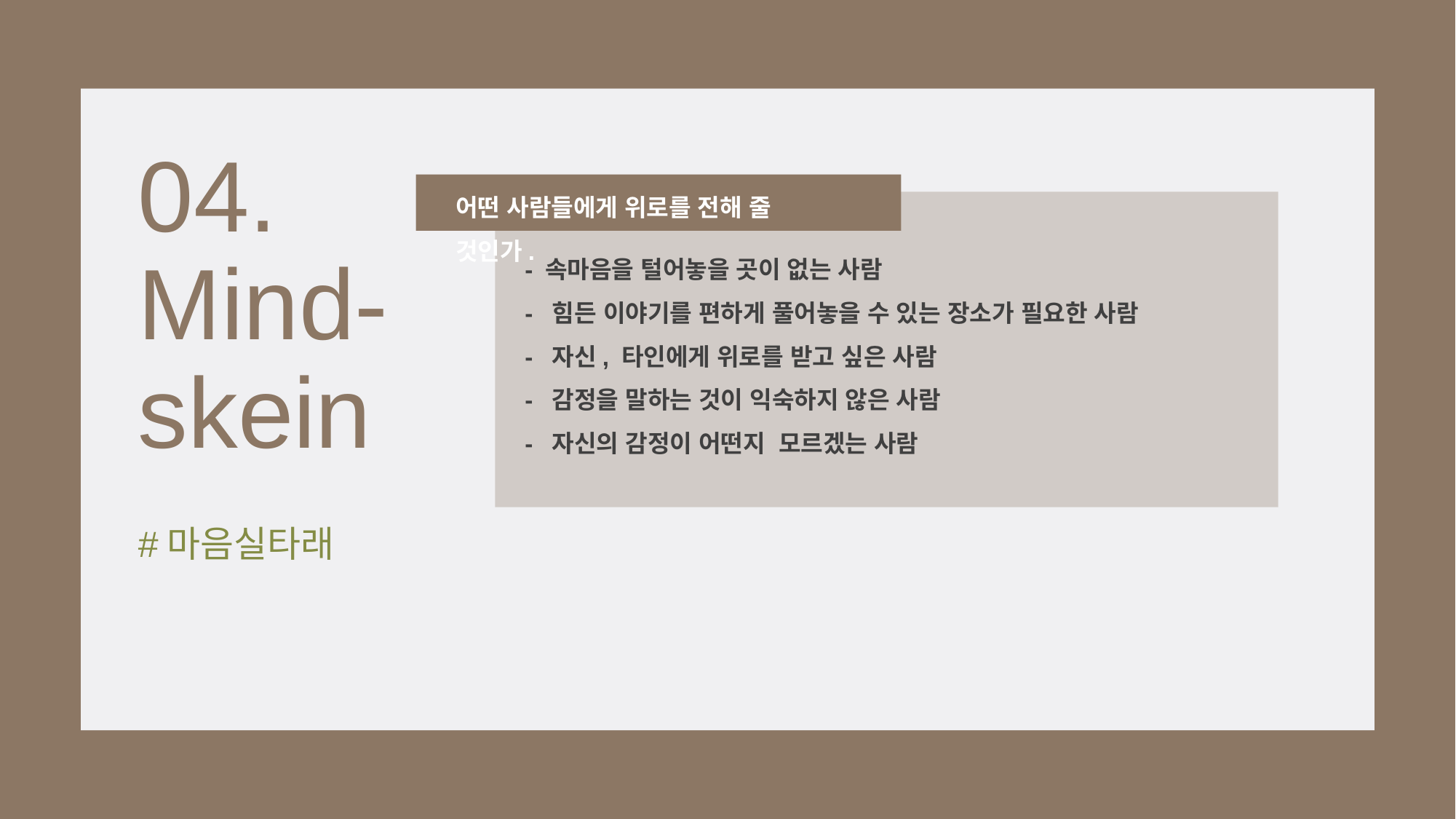

04.
Mind- skein
어떤 사람들에게 위로를 전해 줄 것인가.

- 속마음을 털어놓을 곳이 없는 사람
-  힘든 이야기를 편하게 풀어놓을 수 있는 장소가 필요한 사람
-  자신, 타인에게 위로를 받고 싶은 사람
-  감정을 말하는 것이 익숙하지 않은 사람
-  자신의 감정이 어떤지  모르겠는 사람
#마음실타래